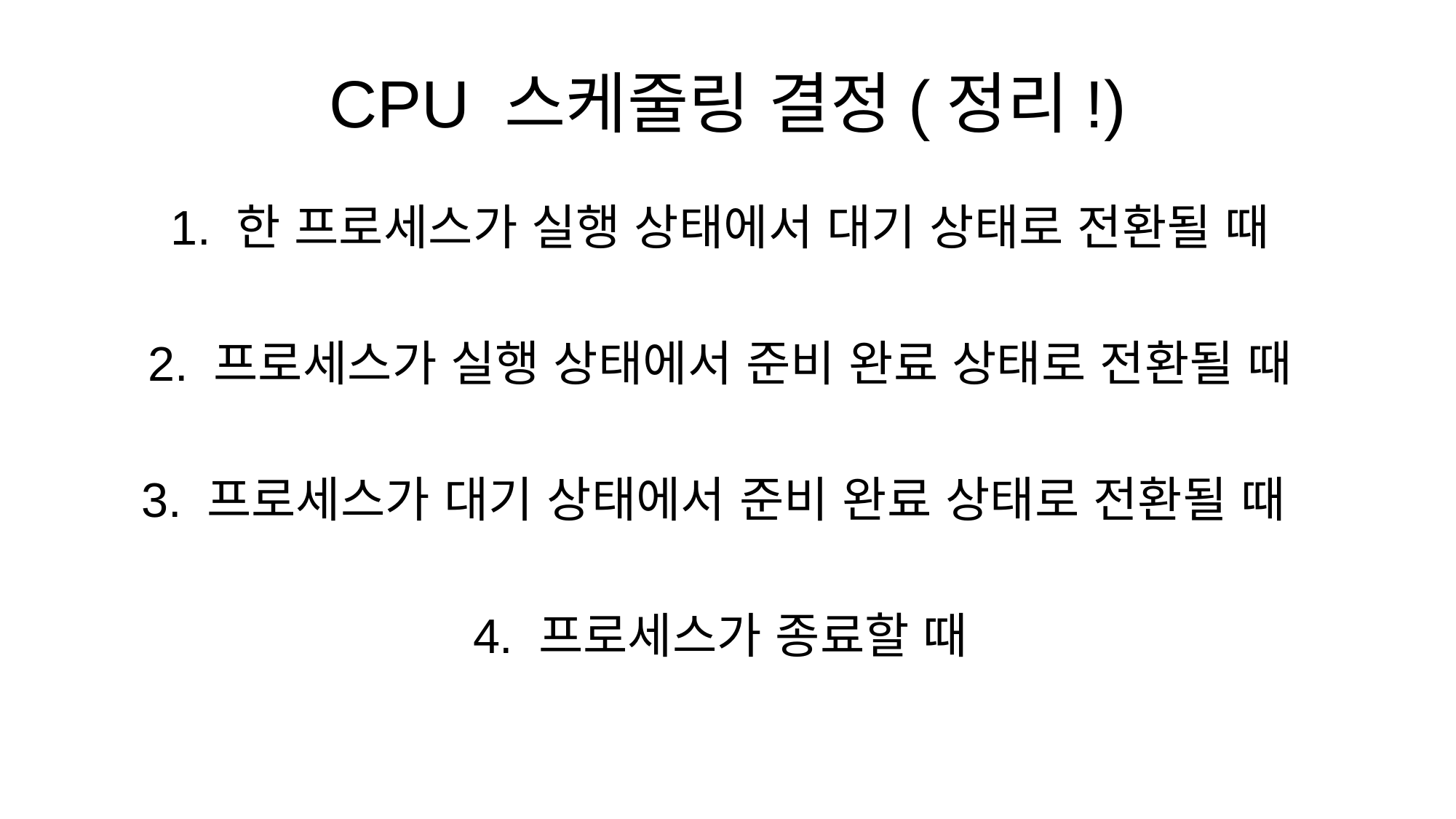

# CPU 스케줄링 결정(정리!)
1. 한 프로세스가 실행 상태에서 대기 상태로 전환될 때

2. 프로세스가 실행 상태에서 준비 완료 상태로 전환될 때

3. 프로세스가 대기 상태에서 준비 완료 상태로 전환될 때

4. 프로세스가 종료할 때